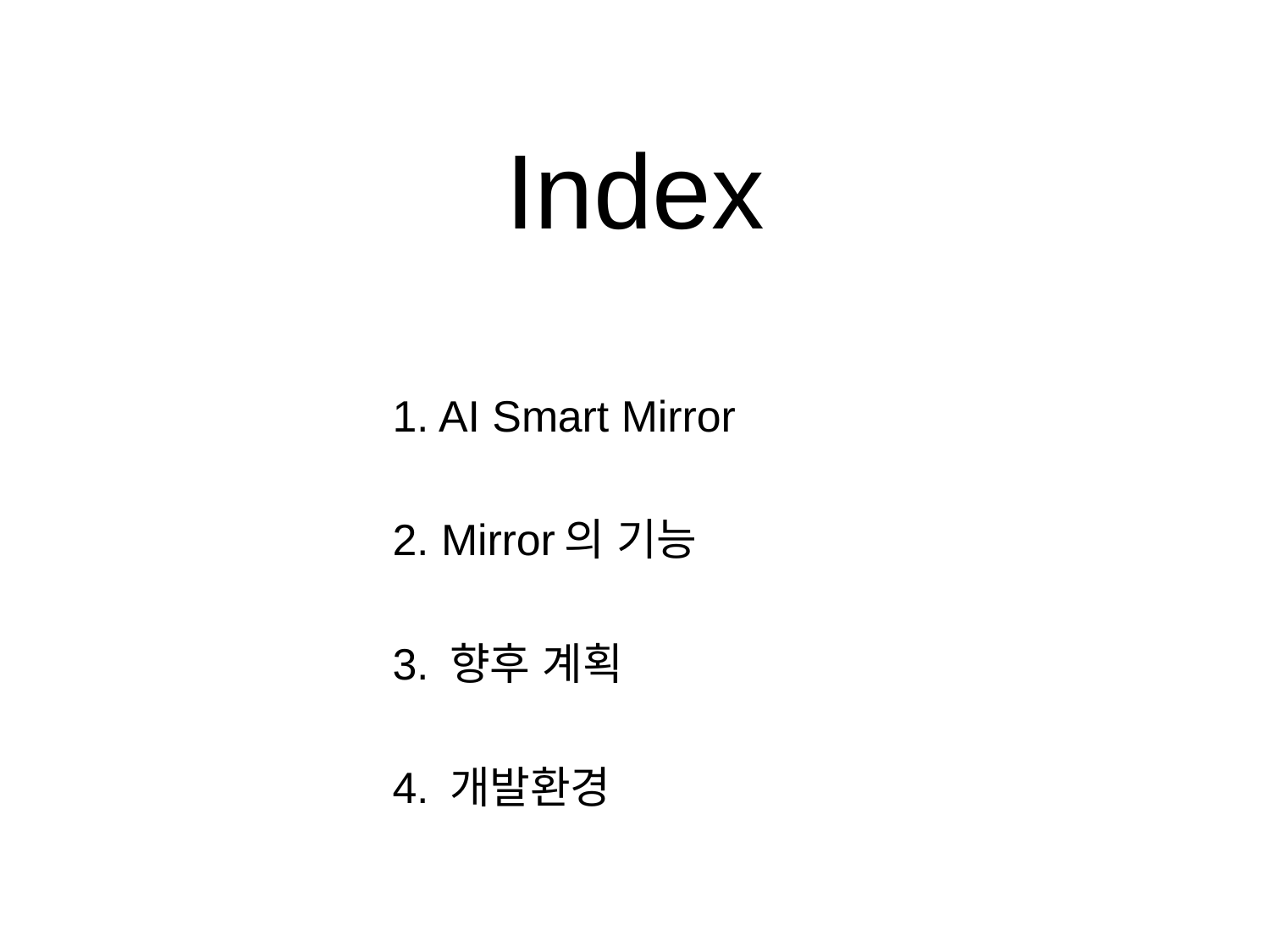

# Index

                  1. AI Smart Mirror

                  2. Mirror의 기능

                  3. 향후 계획

                  4. 개발환경